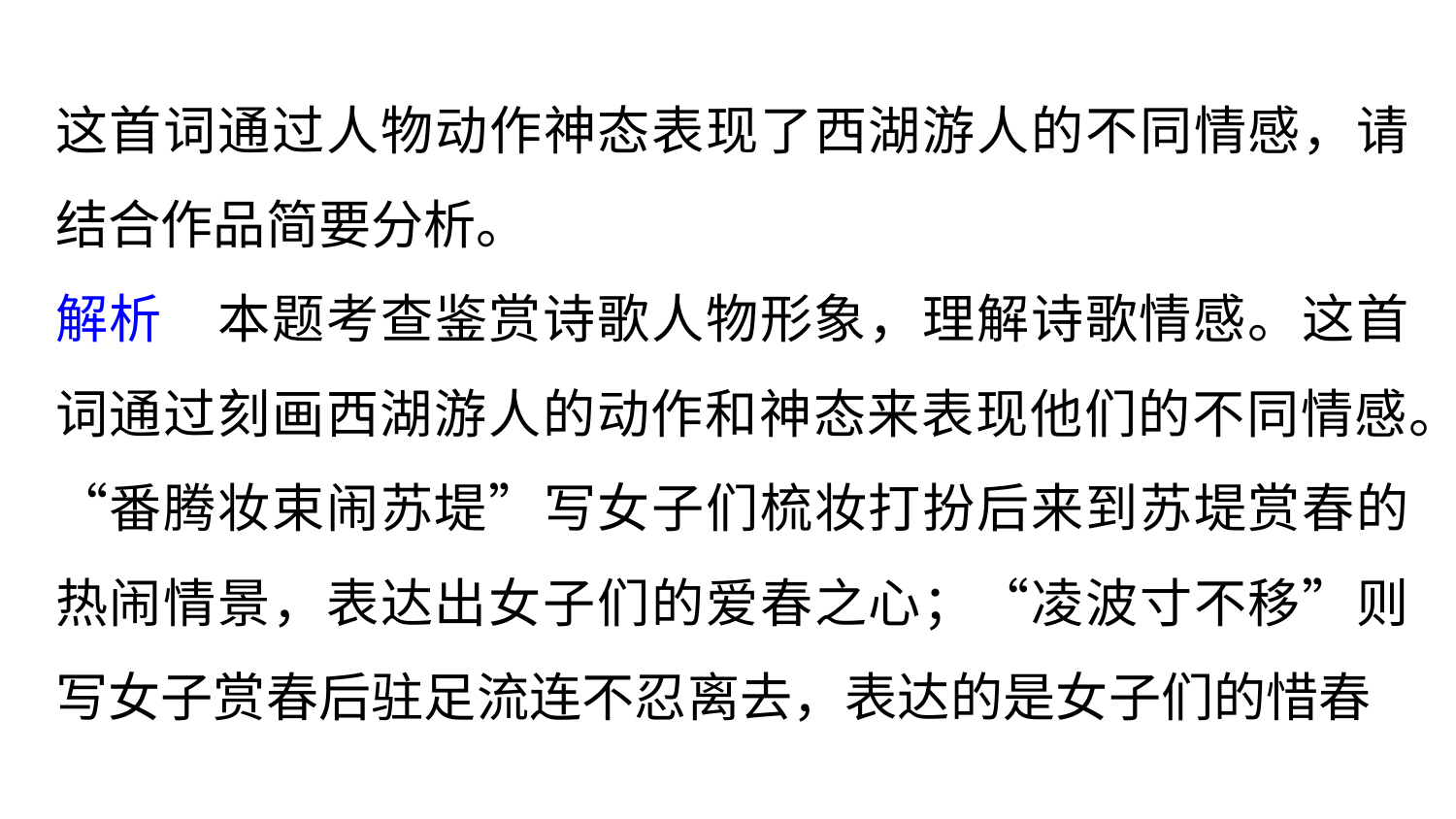

这首词通过人物动作神态表现了西湖游人的不同情感，请结合作品简要分析。
解析　本题考查鉴赏诗歌人物形象，理解诗歌情感。这首词通过刻画西湖游人的动作和神态来表现他们的不同情感。“番腾妆束闹苏堤”写女子们梳妆打扮后来到苏堤赏春的热闹情景，表达出女子们的爱春之心；“凌波寸不移”则写女子赏春后驻足流连不忍离去，表达的是女子们的惜春